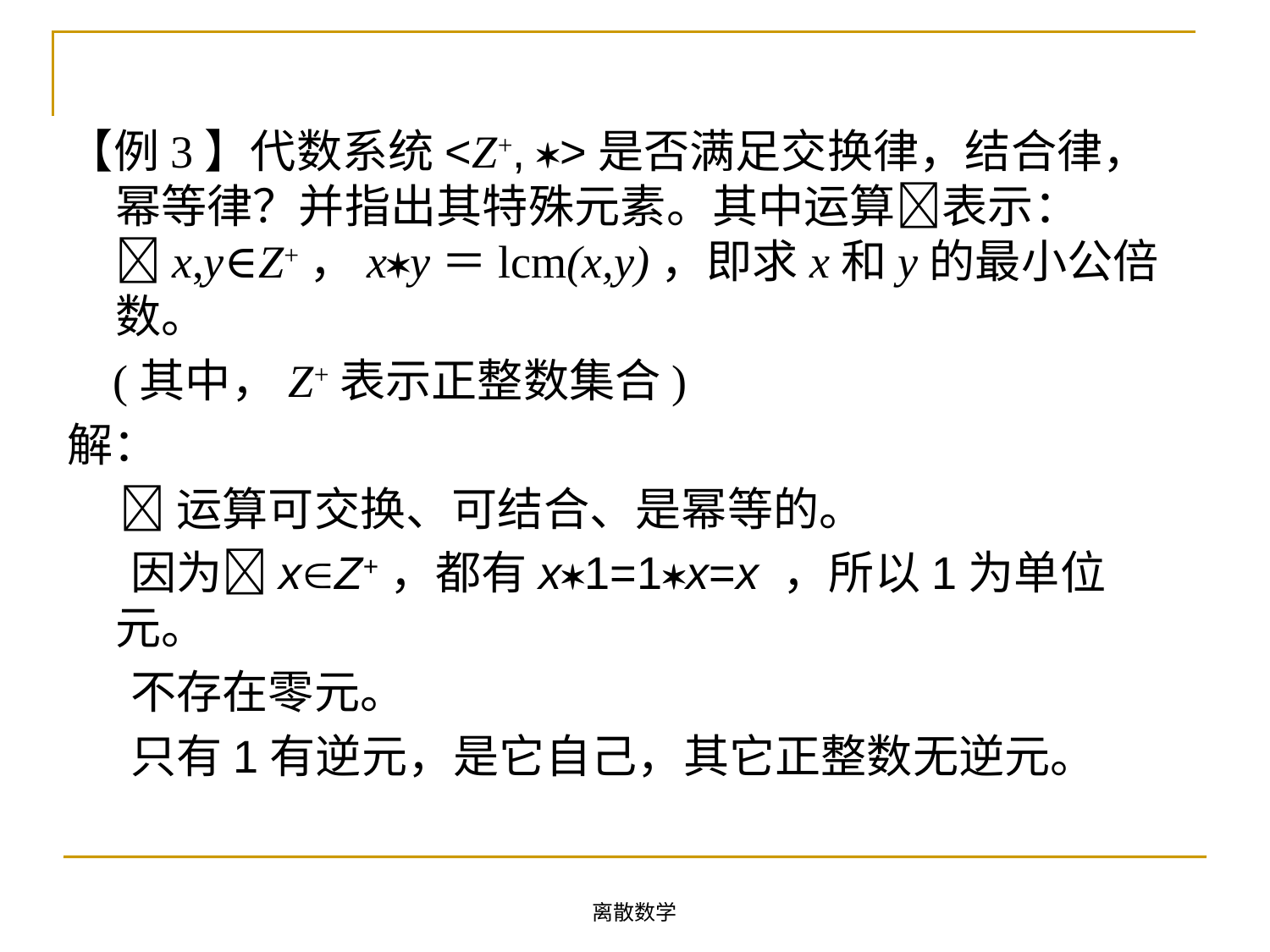

【例3】代数系统<Z+, ∗>是否满足交换律，结合律，幂等律？并指出其特殊元素。其中运算∗表示： ∀x,y∈Z+，x∗y＝lcm(x,y)，即求x和y的最小公倍数。
    (其中，Z+表示正整数集合)
解：
     ∗运算可交换、可结合、是幂等的。
     因为∀x∈Z+，都有x∗1=1∗x=x ，所以1为单位元。
     不存在零元。
     只有1有逆元，是它自己，其它正整数无逆元。

38
离散数学